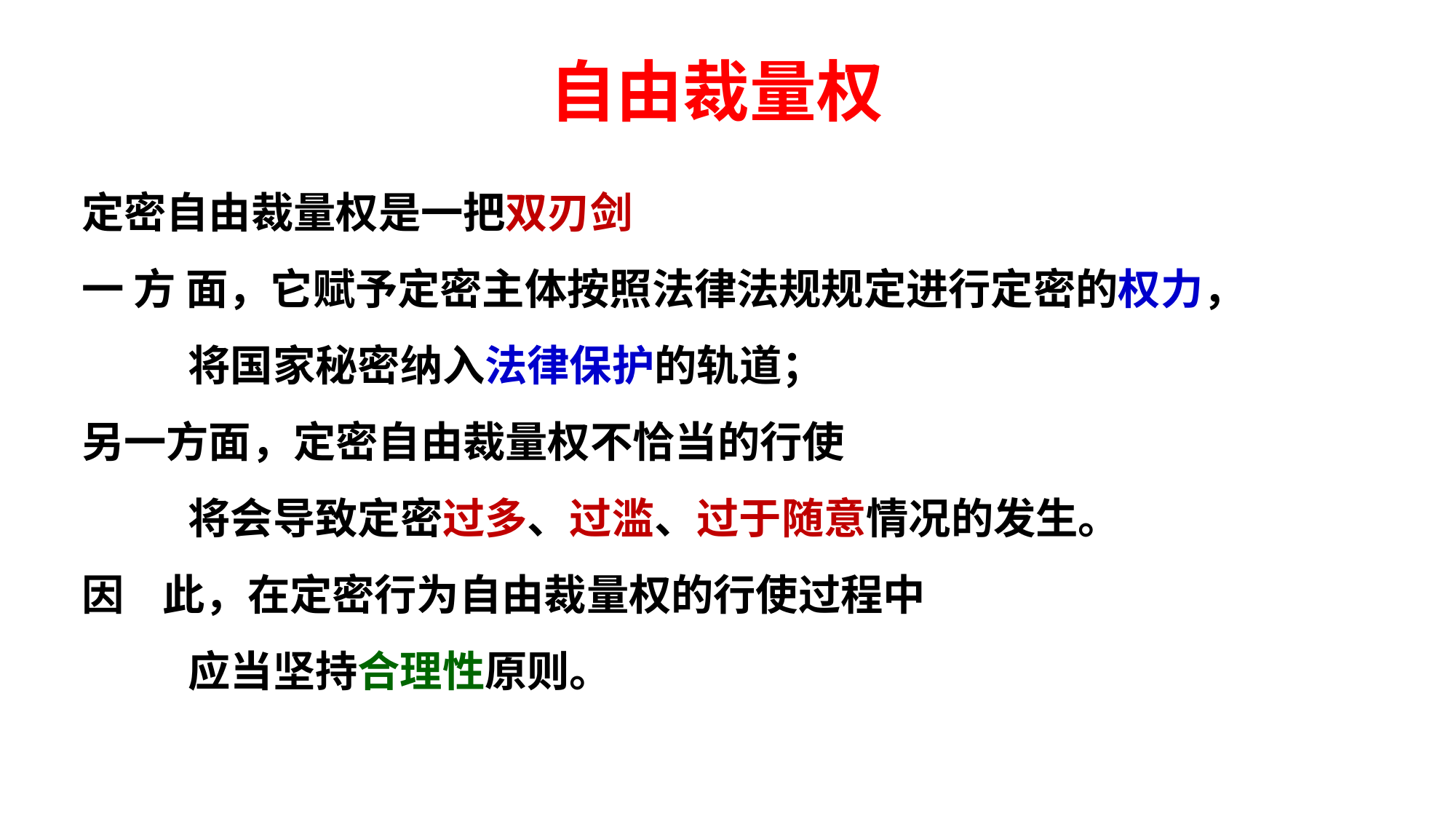

# 自由裁量权
定密自由裁量权是一把双刃剑
一 方 面，它赋予定密主体按照法律法规规定进行定密的权力，
          将国家秘密纳入法律保护的轨道；
另一方面，定密自由裁量权不恰当的行使
          将会导致定密过多、过滥、过于随意情况的发生。
因    此，在定密行为自由裁量权的行使过程中
          应当坚持合理性原则。